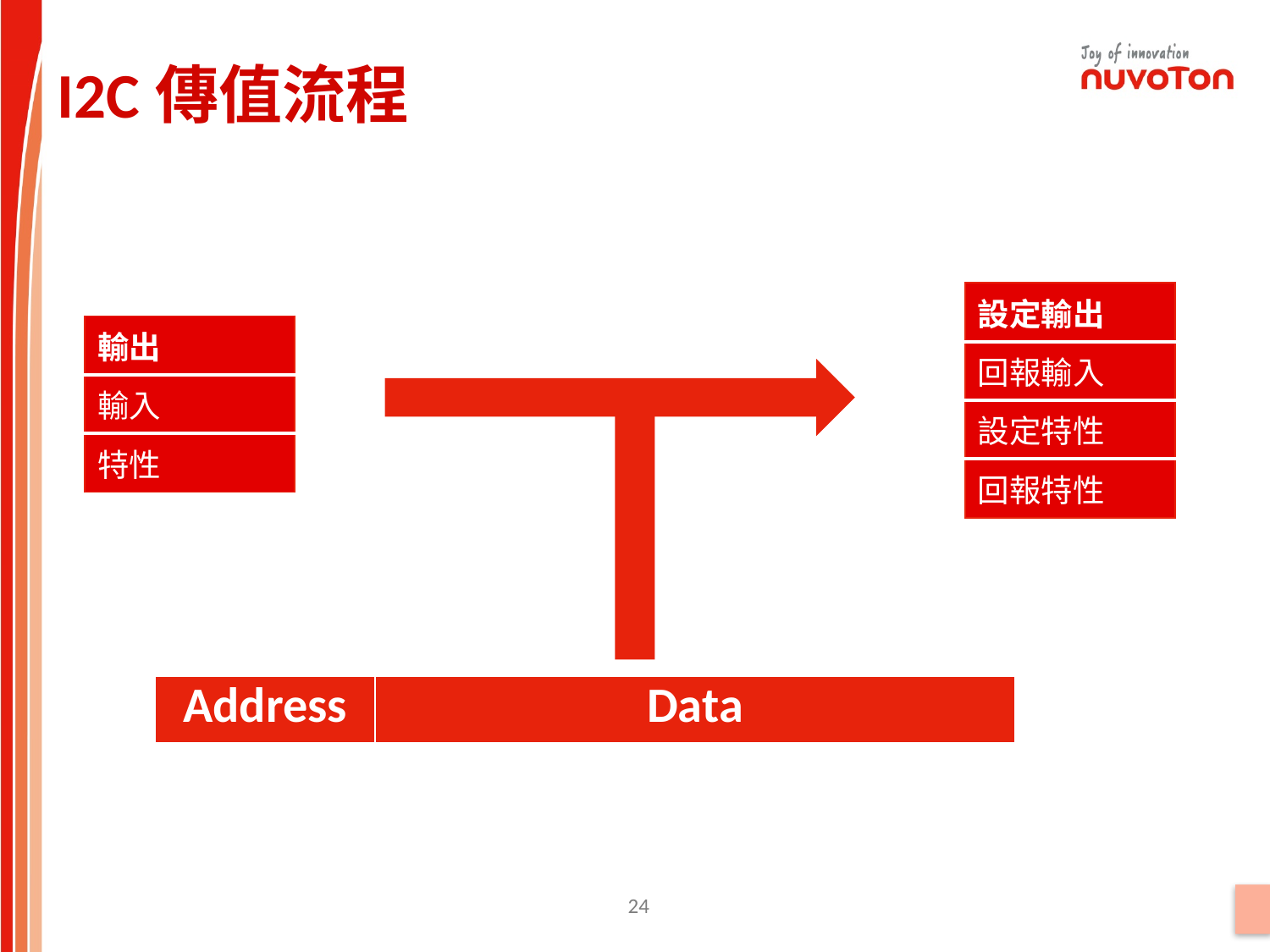

I2C傳值流程

| 設定輸出 |
| --- |
| 回報輸入 |
| 設定特性 |
| 回報特性 |
| 輸出 |
| --- |
| 輸入 |
| 特性 |

| Address | Data |
| --- | --- |
24